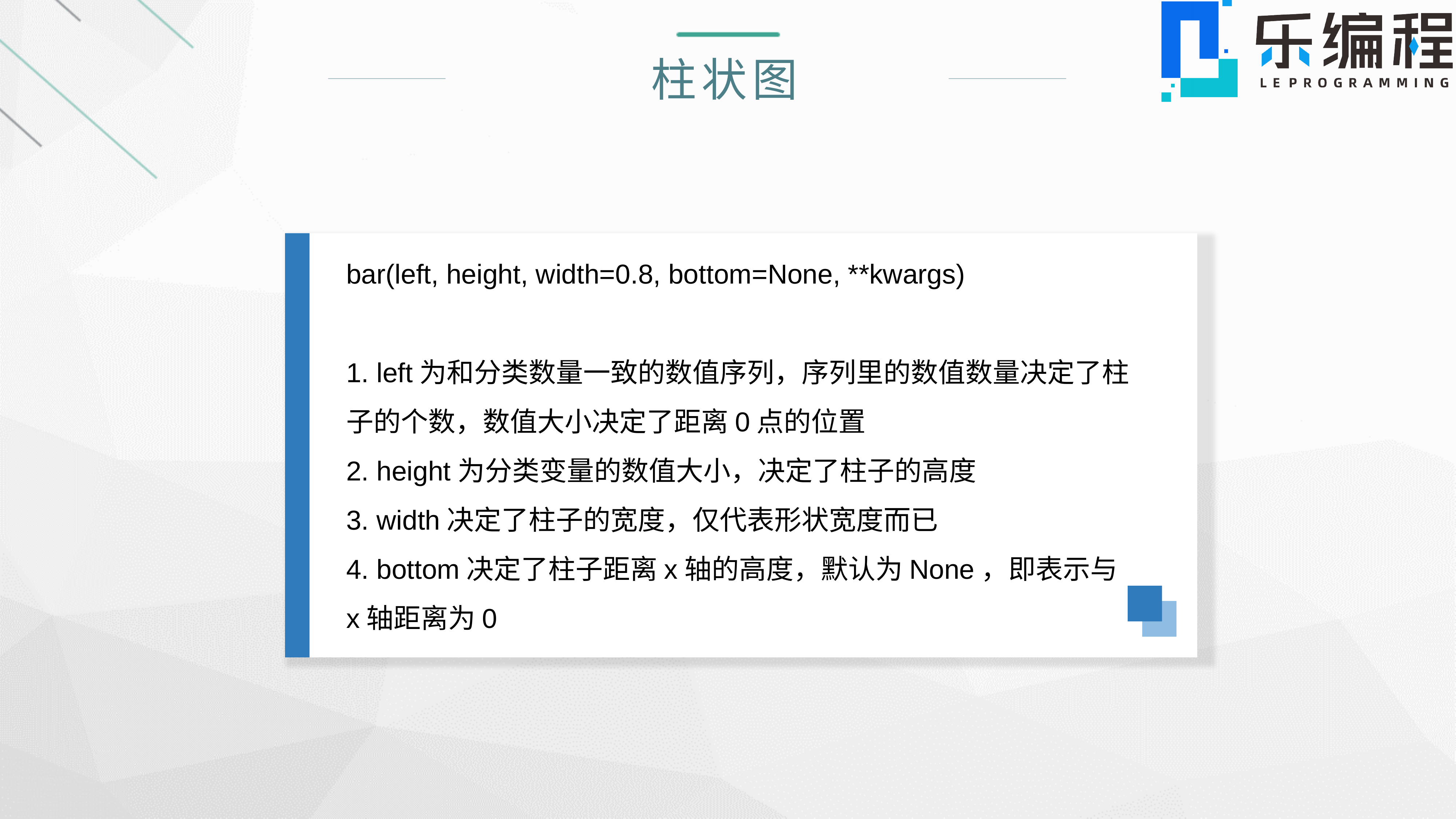

柱状图

bar(left, height, width=0.8, bottom=None, **kwargs)

1. left为和分类数量一致的数值序列，序列里的数值数量决定了柱子的个数，数值大小决定了距离0点的位置
2. height为分类变量的数值大小，决定了柱子的高度
3. width决定了柱子的宽度，仅代表形状宽度而已
4. bottom决定了柱子距离x轴的高度，默认为None，即表示与x轴距离为0